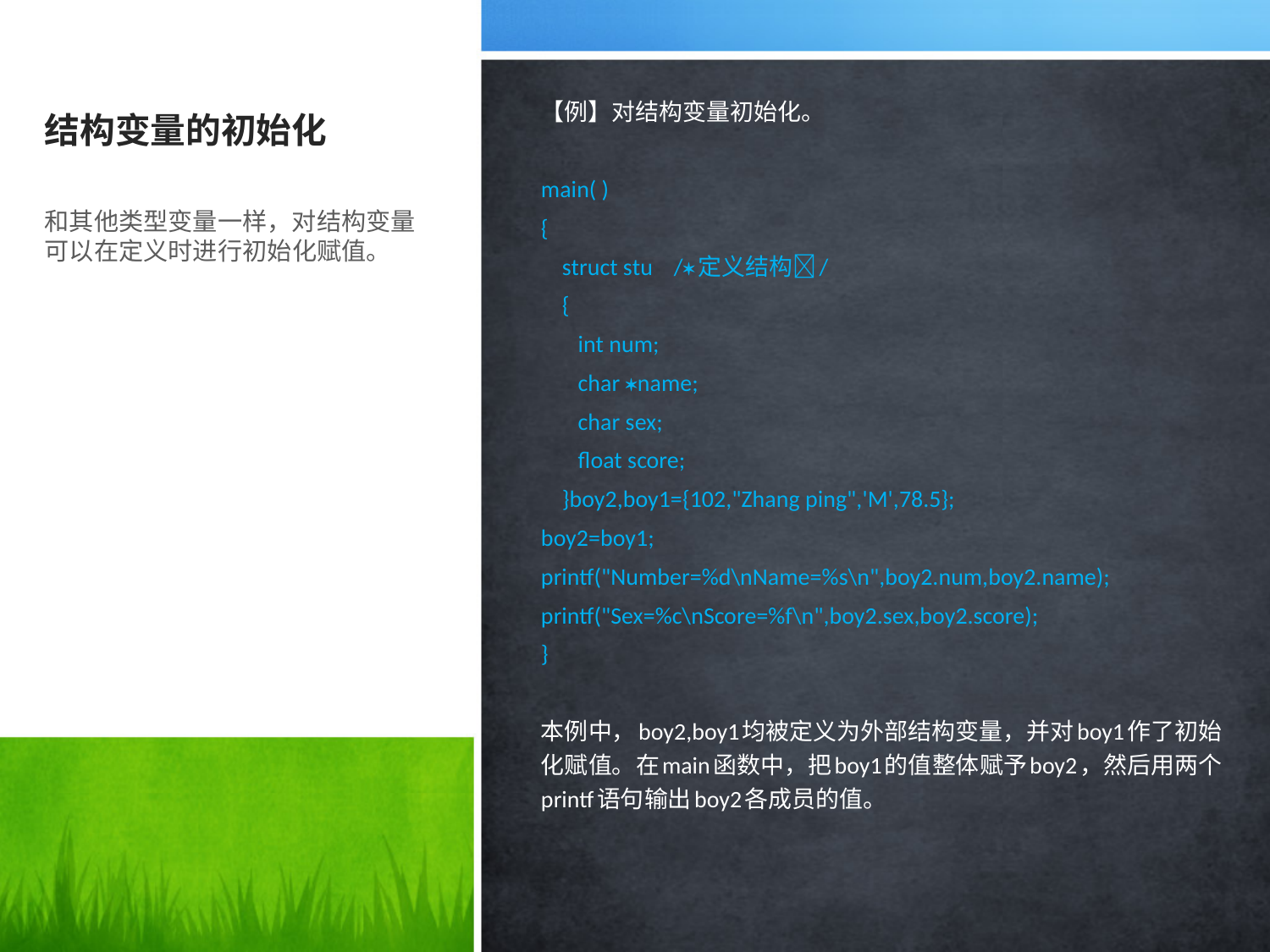

# 结构变量的初始化
【例】对结构变量初始化。

main( )
{
    struct stu    /∗定义结构∗/
    {
       int num;
       char ∗name;
       char sex;
       float score;
    }boy2,boy1={102,"Zhang ping",'M',78.5};
boy2=boy1;
printf("Number=%d\nName=%s\n",boy2.num,boy2.name);
printf("Sex=%c\nScore=%f\n",boy2.sex,boy2.score);
}

本例中，boy2,boy1均被定义为外部结构变量，并对boy1作了初始化赋值。在main函数中，把boy1的值整体赋予boy2，然后用两个printf语句输出boy2各成员的值。

和其他类型变量一样，对结构变量可以在定义时进行初始化赋值。